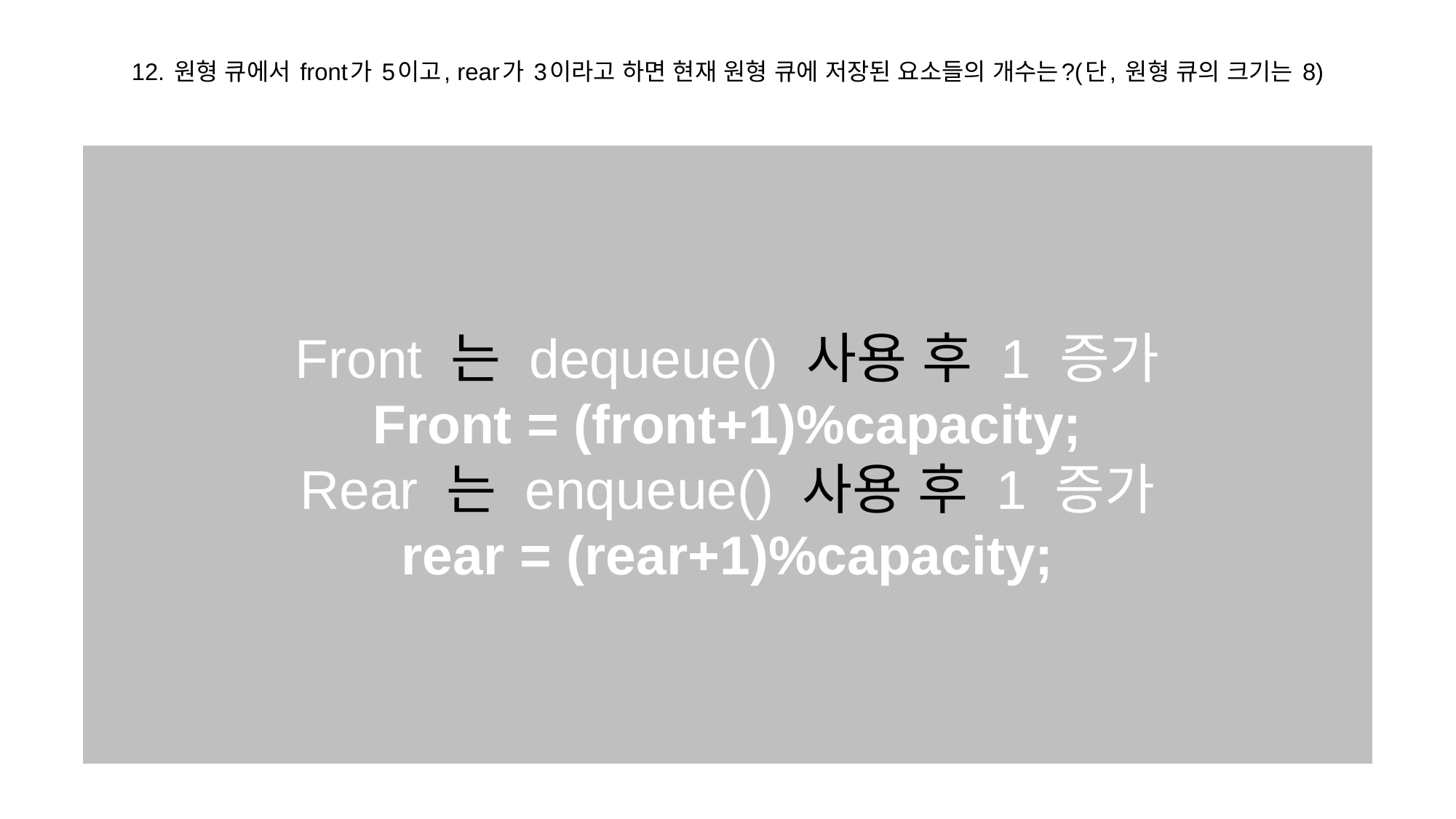

# 12. 원형 큐에서 front가 5이고, rear가 3이라고 하면 현재 원형 큐에 저장된 요소들의 개수는?(단, 원형 큐의 크기는 8)
Front 는 dequeue() 사용 후 1 증가
Front = (front+1)%capacity;
Rear 는 enqueue() 사용 후 1 증가
rear = (rear+1)%capacity;